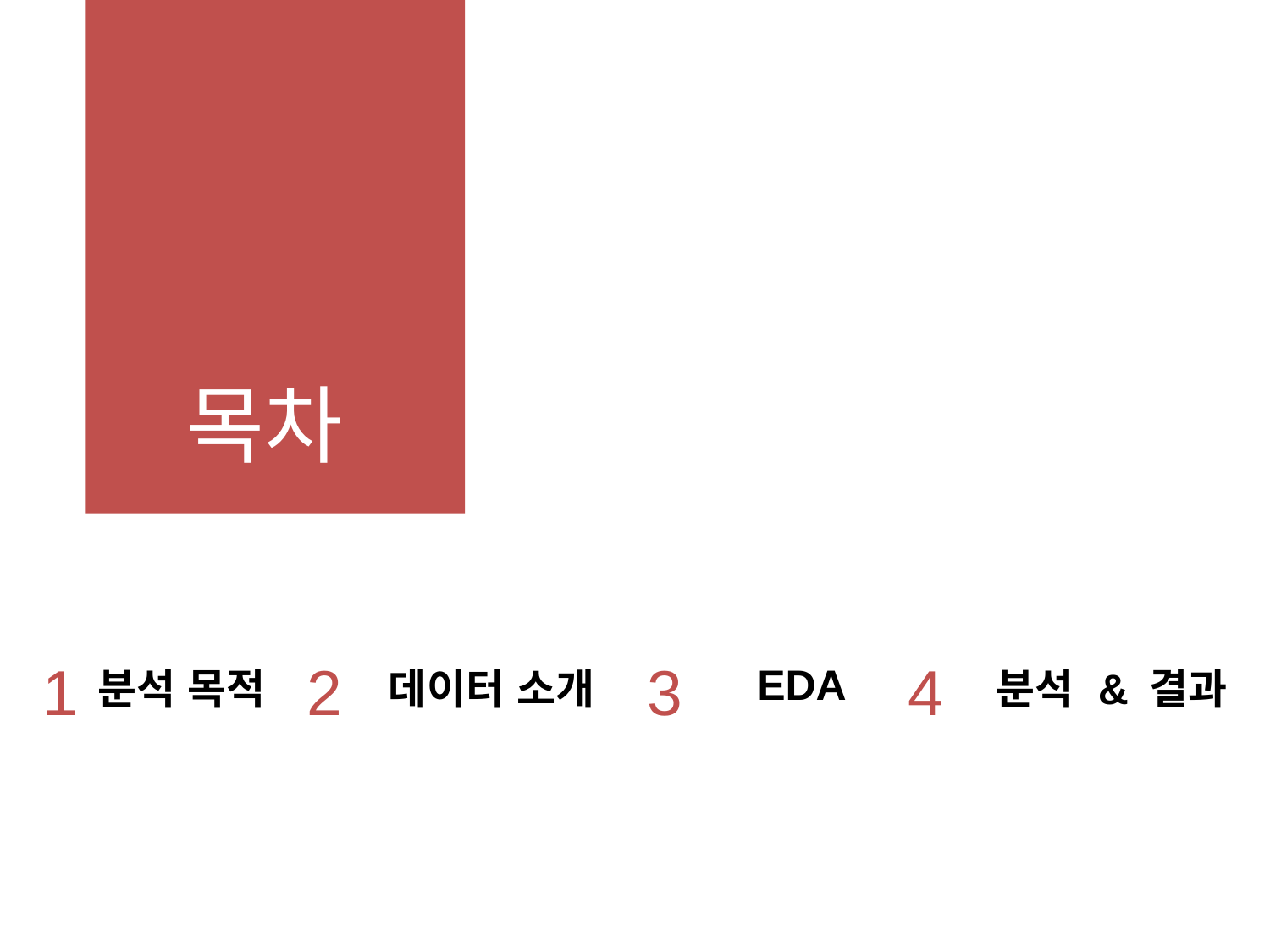

목차
| 분석 목적 | 데이터 소개 | EDA | 분석 & 결과 |
| --- | --- | --- | --- |
1
2
3
4